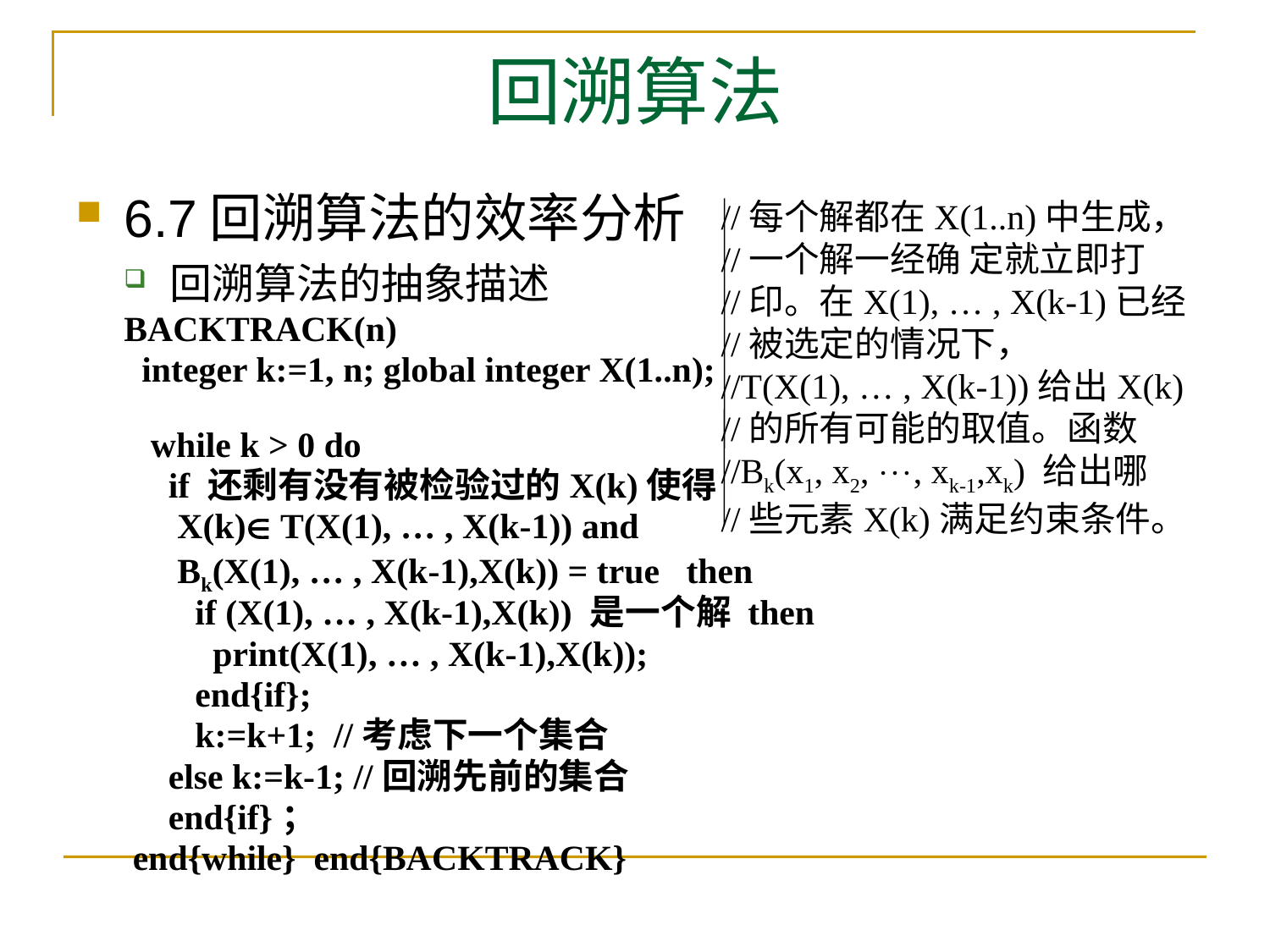

# 回溯算法
6.7回溯算法的效率分析
回溯算法的抽象描述
BACKTRACK(n)
  integer k:=1, n; global integer X(1..n);
   while k > 0 do
     if 还剩有没有被检验过的X(k)使得
      X(k)∈ T(X(1), … , X(k-1)) and
      Bk(X(1), … , X(k-1),X(k)) = true   then
        if (X(1), … , X(k-1),X(k)) 是一个解 then
          print(X(1), … , X(k-1),X(k));
        end{if};
        k:=k+1;  //考虑下一个集合
     else k:=k-1; //回溯先前的集合
     end{if}；
 end{while}  end{BACKTRACK}

//每个解都在X(1..n)中生成，
//一个解一经确 定就立即打
//印。在X(1), … , X(k-1)已经
//被选定的情况下，
//T(X(1), … , X(k-1))给出X(k)
//的所有可能的取值。函数
//Bk(x1, x2, …, xk-1,xk) 给出哪
//些元素X(k)满足约束条件。